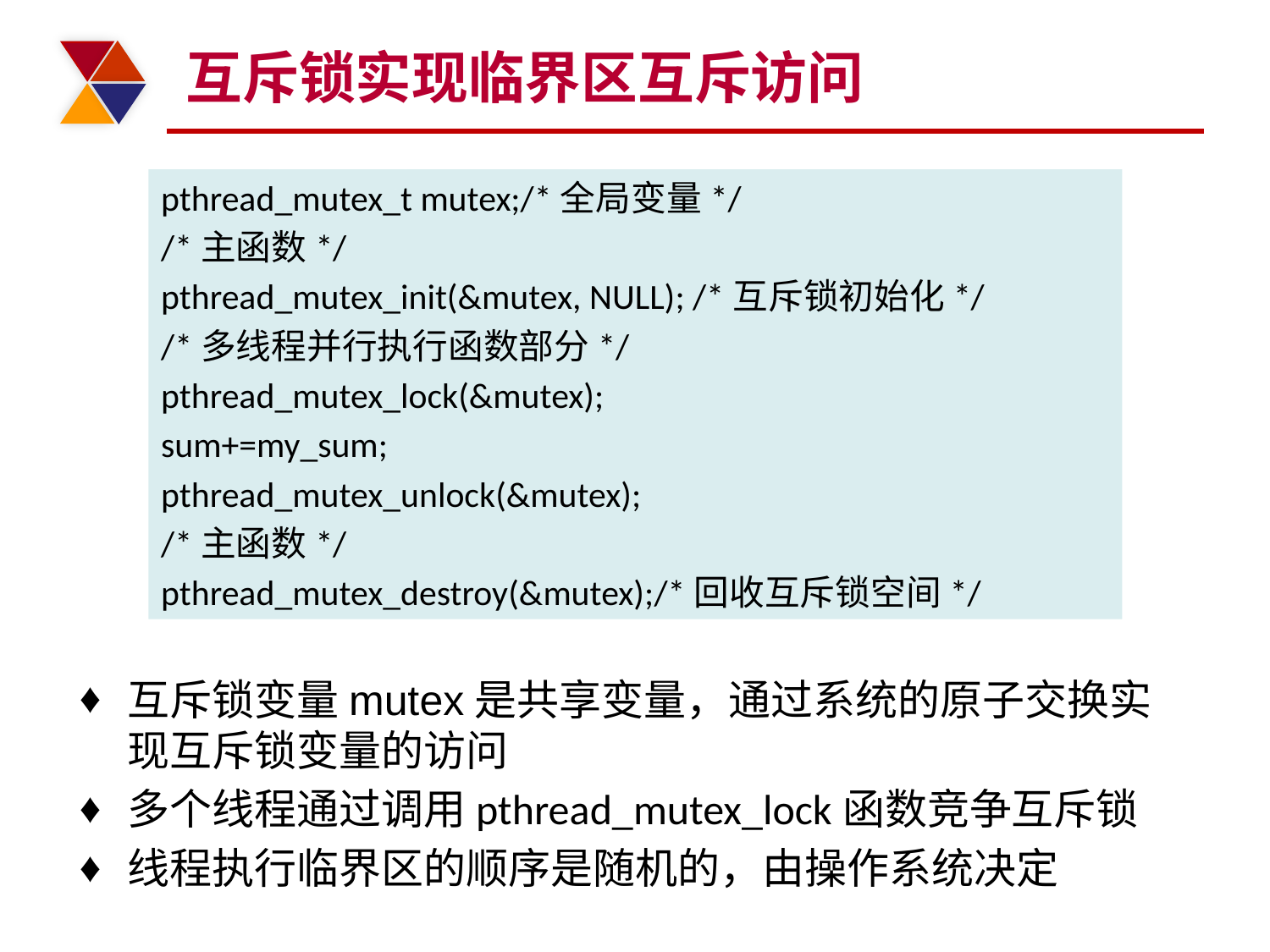

# 互斥锁实现临界区互斥访问
pthread_mutex_t mutex;/*全局变量*/
/*主函数*/
pthread_mutex_init(&mutex, NULL); /*互斥锁初始化*/
/*多线程并行执行函数部分*/
pthread_mutex_lock(&mutex);
sum+=my_sum;
pthread_mutex_unlock(&mutex);
/*主函数*/
pthread_mutex_destroy(&mutex);/*回收互斥锁空间*/
互斥锁变量mutex是共享变量，通过系统的原子交换实现互斥锁变量的访问
多个线程通过调用pthread_mutex_lock函数竞争互斥锁
线程执行临界区的顺序是随机的，由操作系统决定